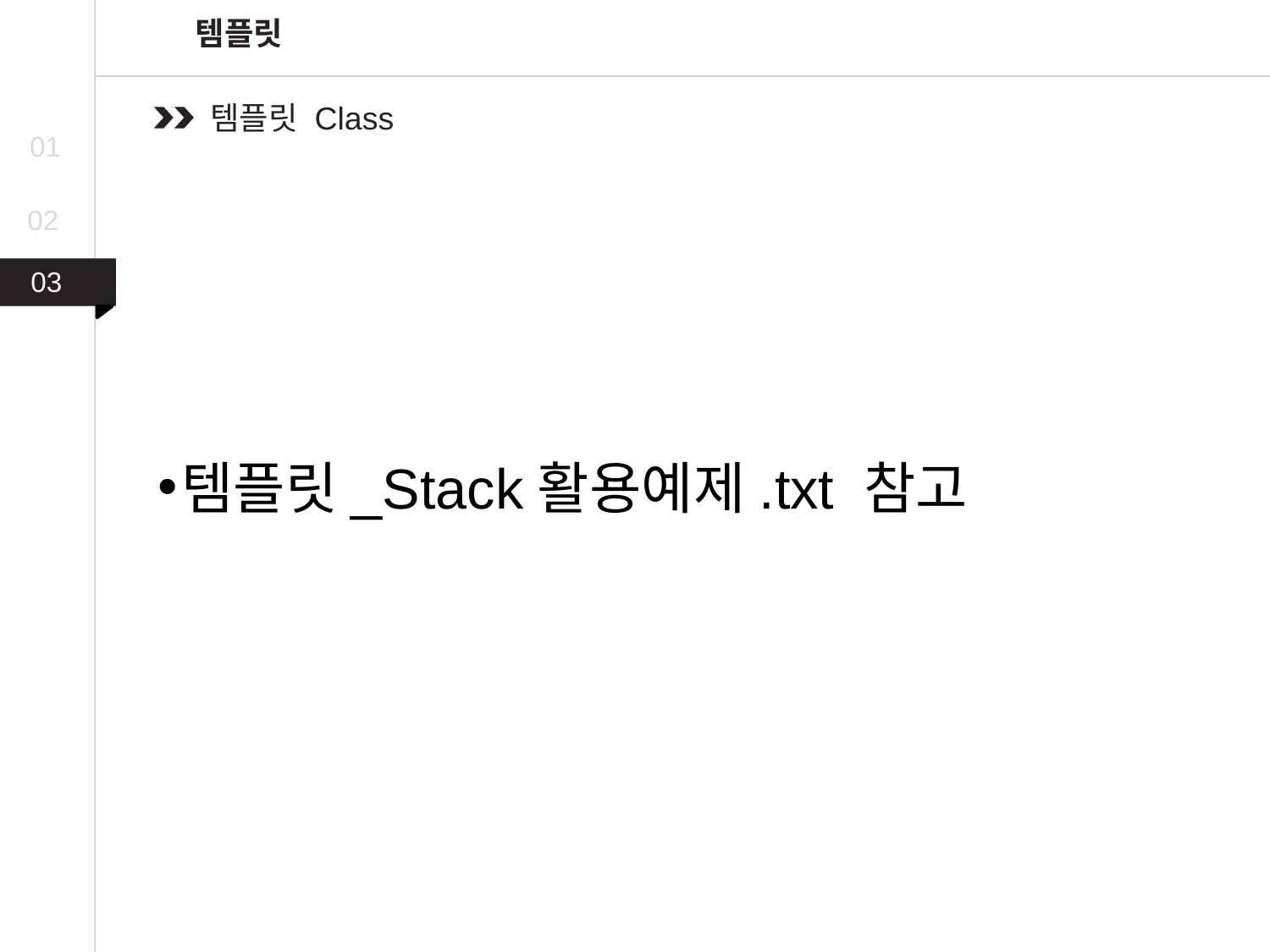

템플릿
템플릿 Class

01
02
03

03
02

템플릿_Stack활용예제.txt 참고